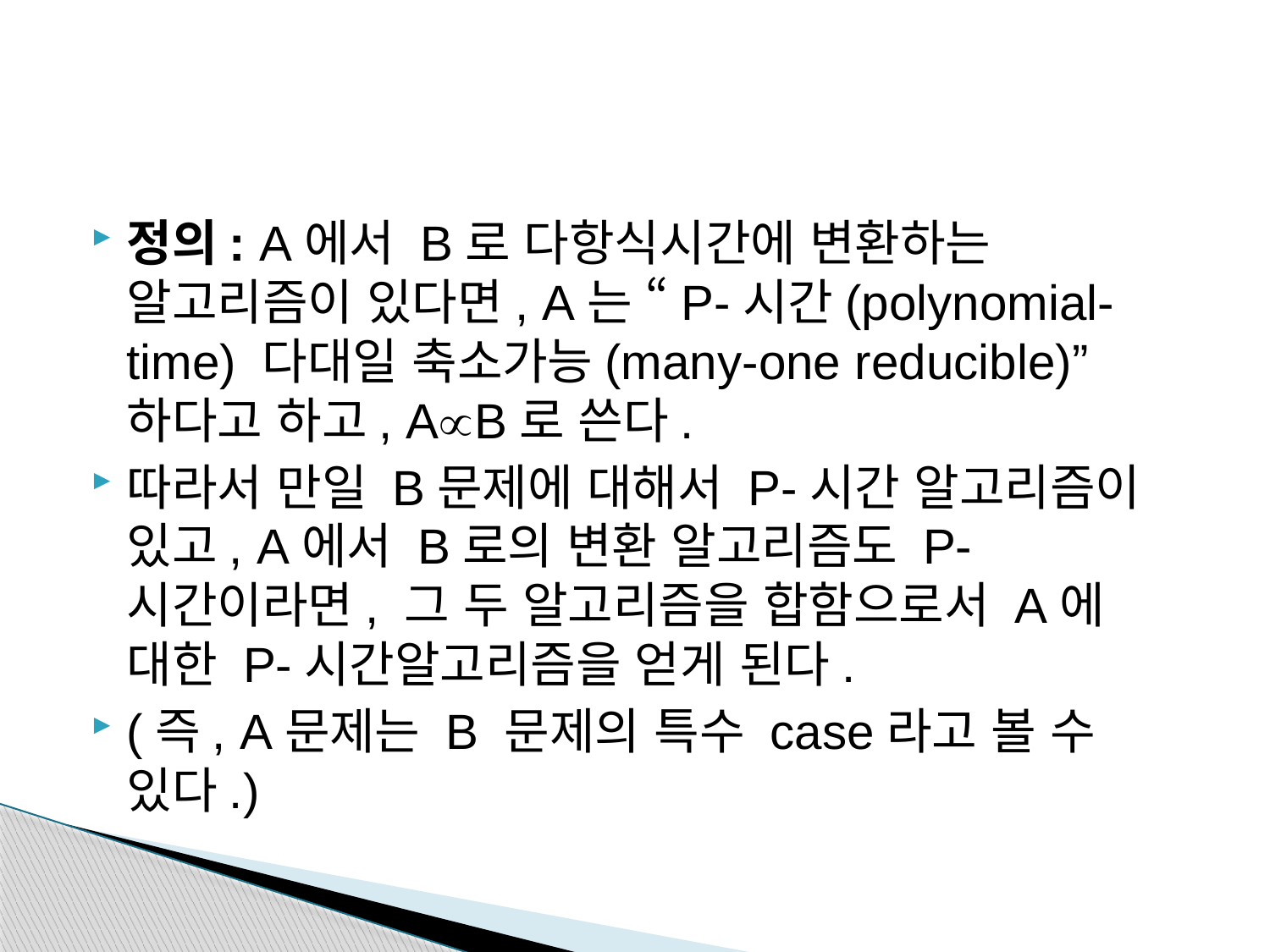

#
정의: A에서 B로 다항식시간에 변환하는 알고리즘이 있다면, A는 “P-시간(polynomial-time) 다대일 축소가능(many-one reducible)”하다고 하고, A∝B로 쓴다.
따라서 만일 B문제에 대해서 P-시간 알고리즘이 있고, A에서 B로의 변환 알고리즘도 P-시간이라면, 그 두 알고리즘을 합함으로서 A에 대한 P-시간알고리즘을 얻게 된다.
(즉, A문제는 B 문제의 특수 case라고 볼 수 있다.)